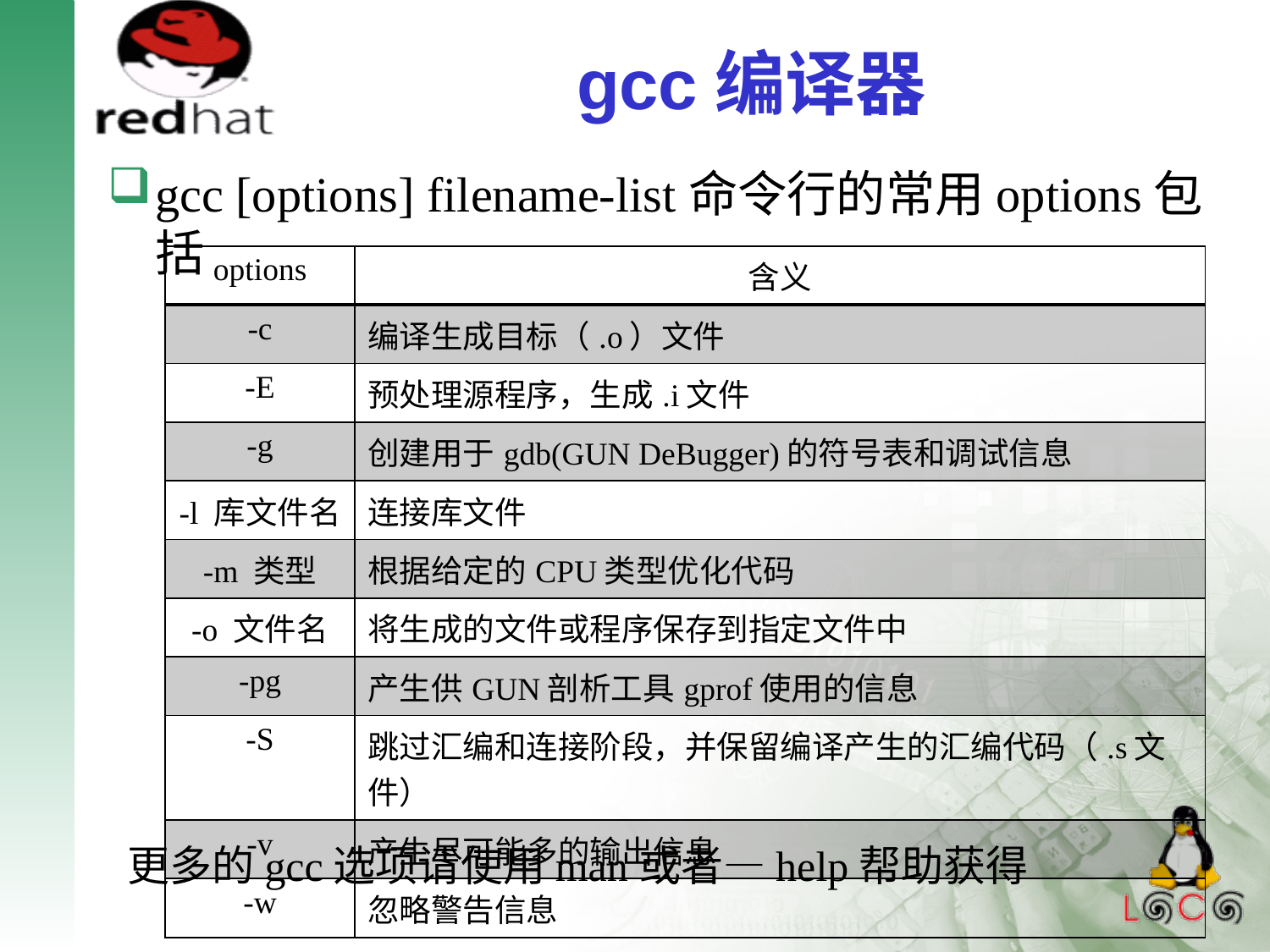

# gcc编译器
gcc [options] filename-list命令行的常用options包括

| options | 含义 |
| --- | --- |
| -c | 编译生成目标（.o）文件 |
| -E | 预处理源程序，生成.i文件 |
| -g | 创建用于gdb(GUN DeBugger)的符号表和调试信息 |
| -l 库文件名 | 连接库文件 |
| -m 类型 | 根据给定的CPU类型优化代码 |
| -o 文件名 | 将生成的文件或程序保存到指定文件中 |
| -pg | 产生供GUN剖析工具gprof使用的信息 |
| -S | 跳过汇编和连接阶段，并保留编译产生的汇编代码（.s文件） |
| -v | 产生尽可能多的输出信息 |
| -w | 忽略警告信息 |
更多的gcc选项请使用man或者—help帮助获得